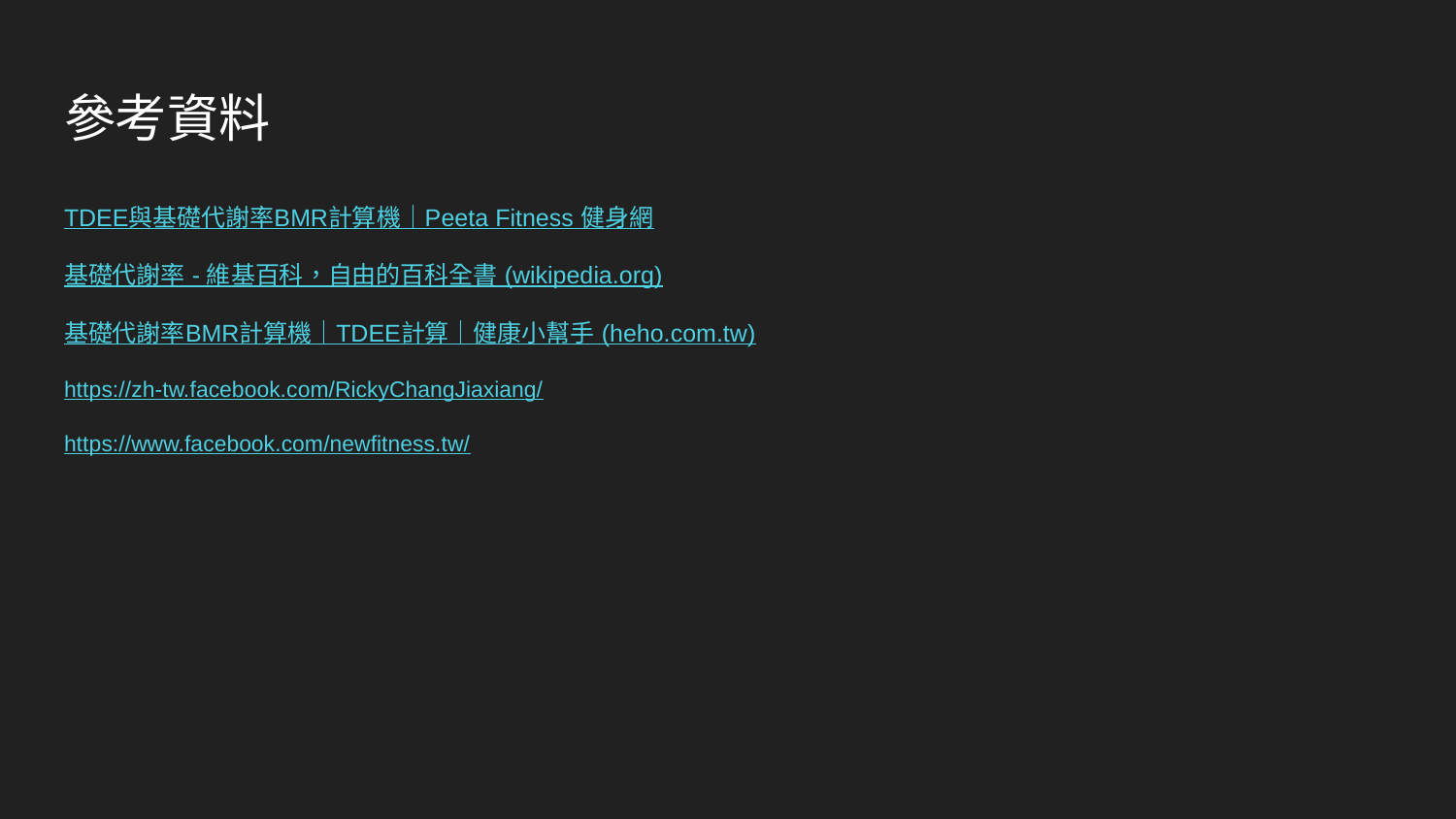

# 參考資料

TDEE與基礎代謝率BMR計算機｜Peeta Fitness 健身網
基礎代謝率 - 維基百科，自由的百科全書 (wikipedia.org)
基礎代謝率BMR計算機｜TDEE計算｜健康小幫手 (heho.com.tw)
https://zh-tw.facebook.com/RickyChangJiaxiang/
https://www.facebook.com/newfitness.tw/